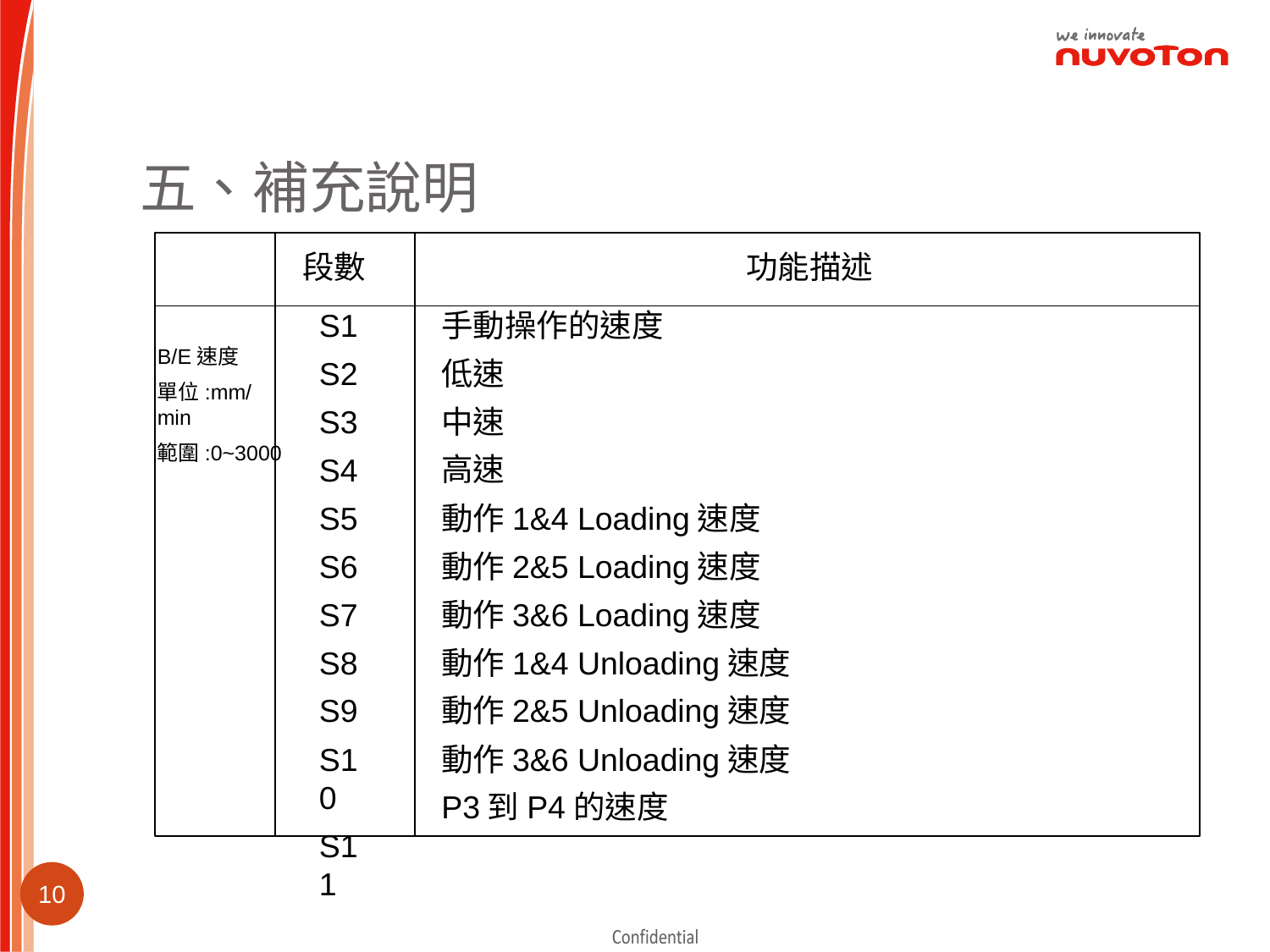

# 五、補充說明

功能描述
段數
S1
S2
S3
S4
S5
S6
S7
S8
S9
S10
S11
手動操作的速度
低速
中速
高速
動作1&4 Loading速度
動作2&5 Loading速度
動作3&6 Loading速度
動作1&4 Unloading速度
動作2&5 Unloading速度
動作3&6 Unloading速度
P3到P4的速度
B/E速度
單位:mm/min
範圍:0~3000

10